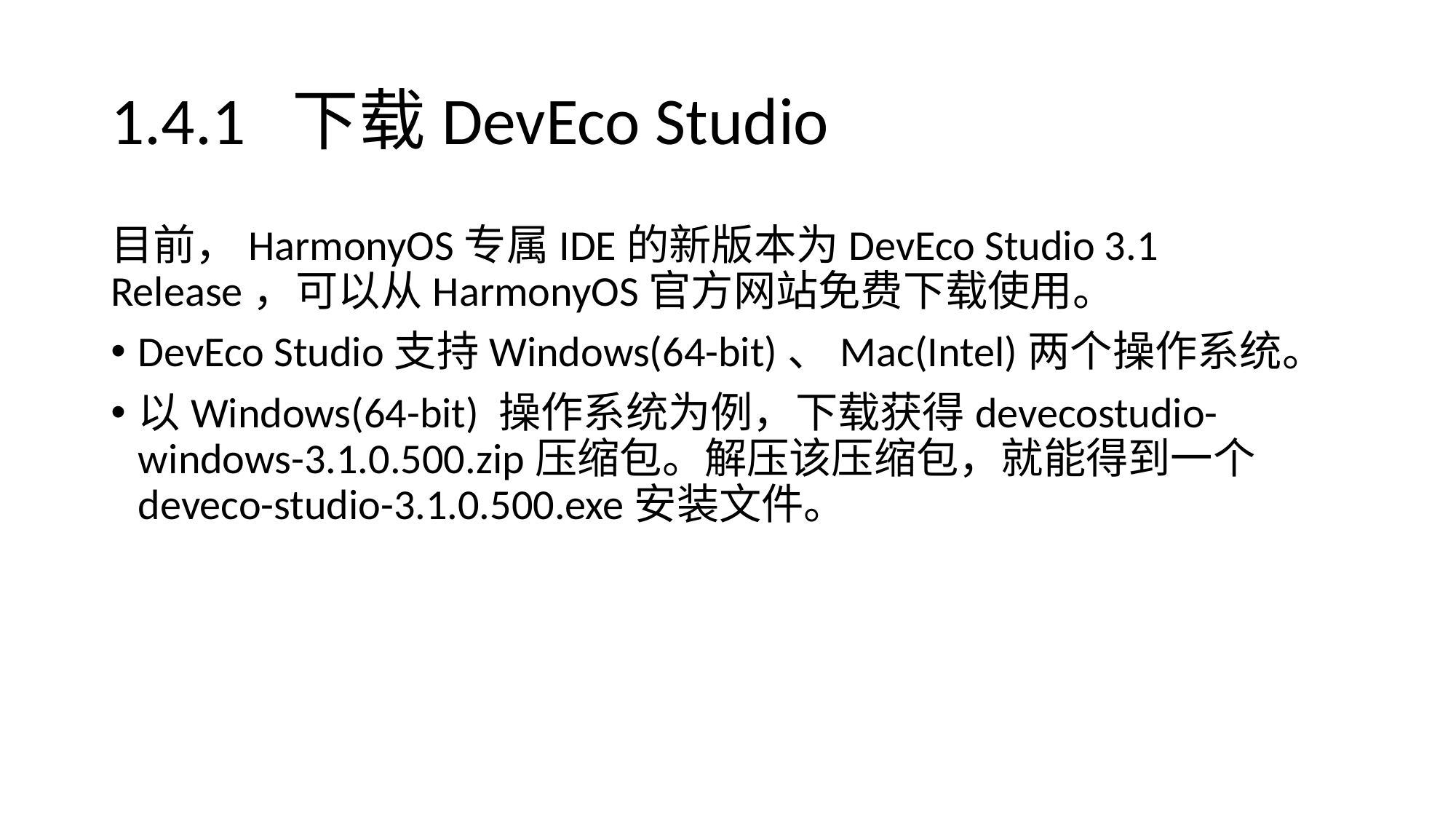

# 1.4.1  下载DevEco Studio
目前，HarmonyOS专属IDE的新版本为DevEco Studio 3.1 Release，可以从HarmonyOS官方网站免费下载使用。
DevEco Studio支持Windows(64-bit)、Mac(Intel)两个操作系统。
以Windows(64-bit) 操作系统为例，下载获得devecostudio-windows-3.1.0.500.zip压缩包。解压该压缩包，就能得到一个deveco-studio-3.1.0.500.exe安装文件。